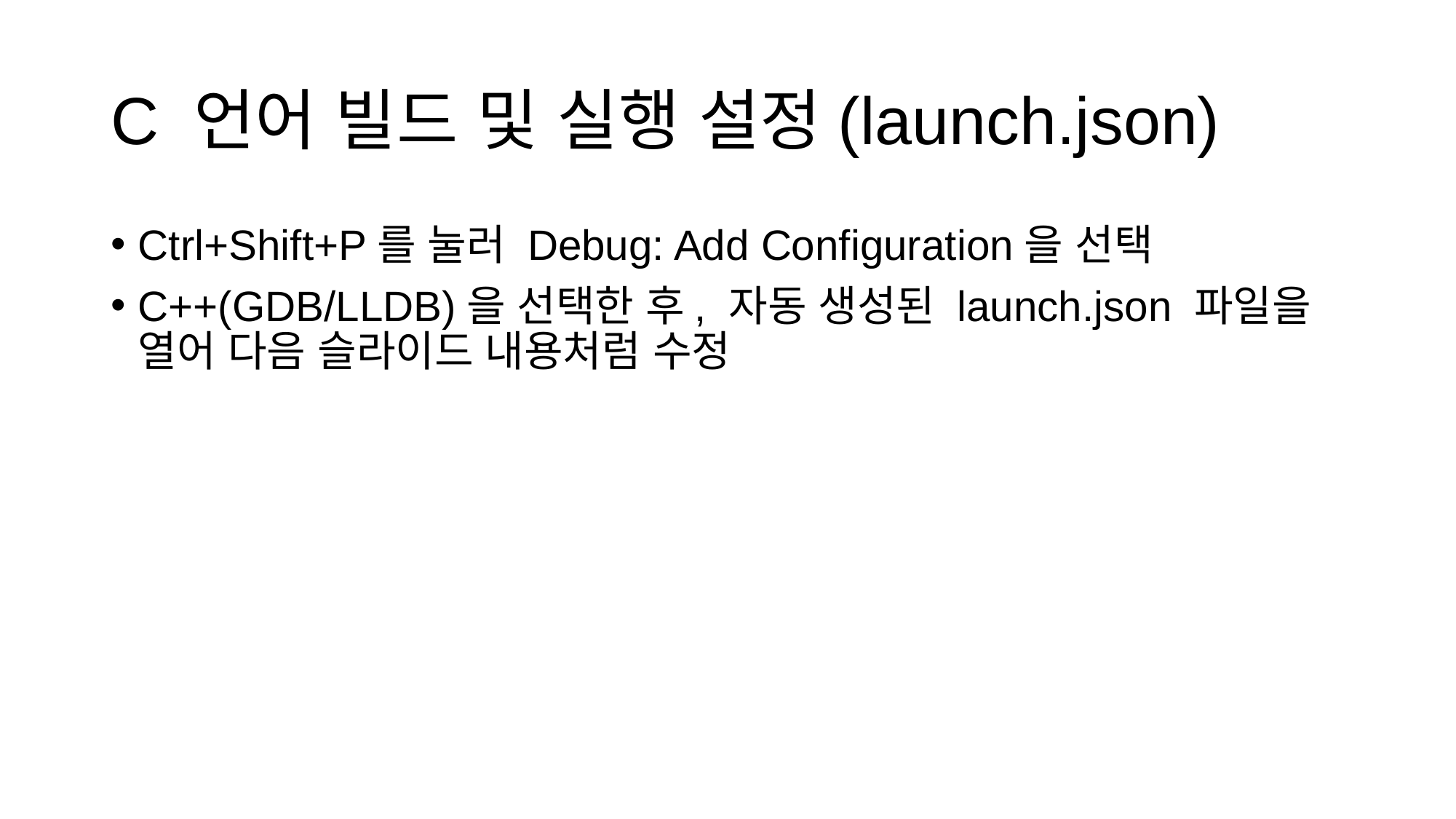

# C 언어 빌드 및 실행 설정(launch.json)
Ctrl+Shift+P를 눌러 Debug: Add Configuration을 선택
C++(GDB/LLDB)을 선택한 후, 자동 생성된 launch.json 파일을 열어 다음 슬라이드 내용처럼 수정